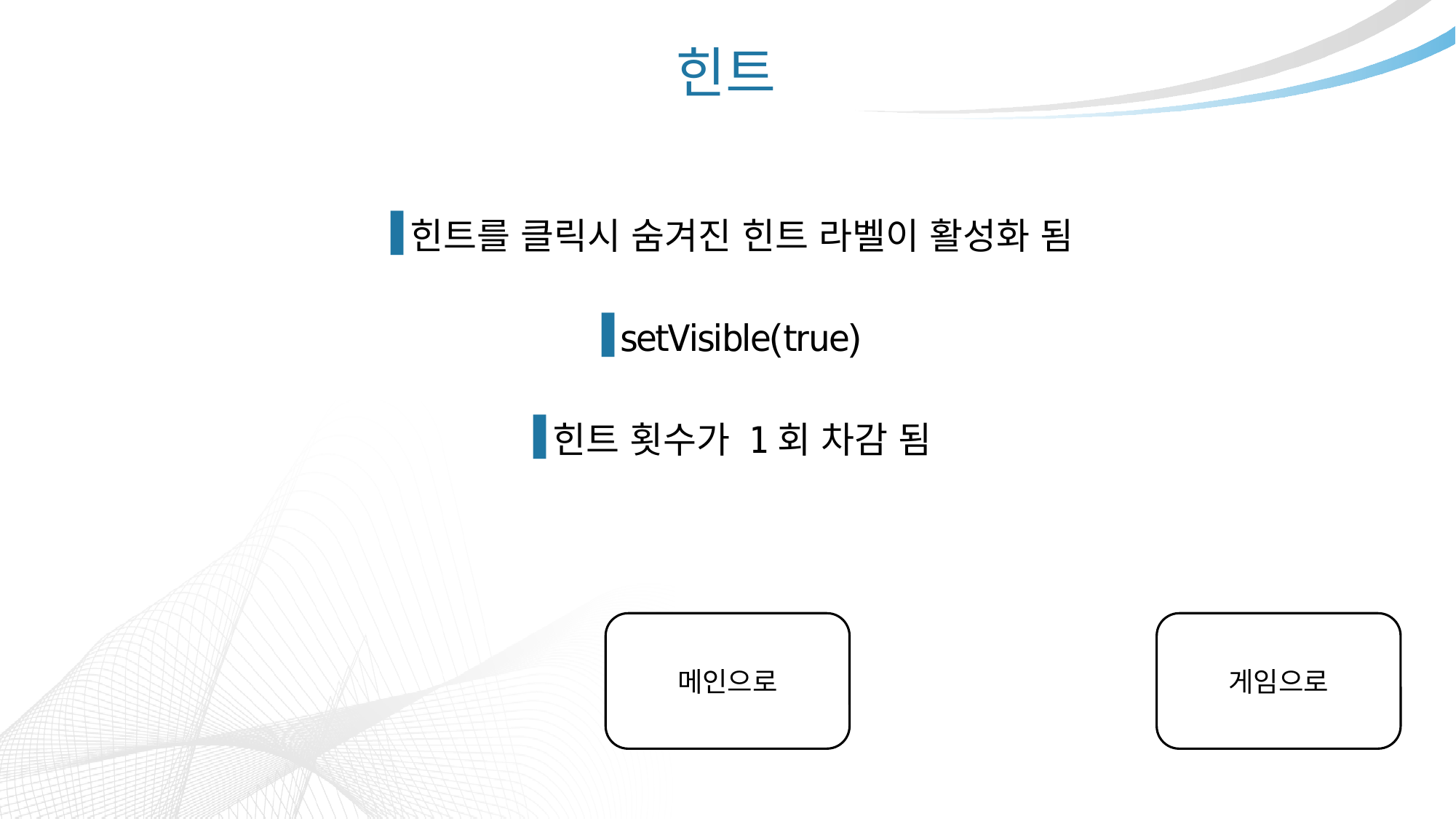

# 힌트

힌트를 클릭시 숨겨진 힌트 라벨이 활성화 됨

setVisible(true)

힌트 횟수가 1회 차감 됨

메인으로
게임으로